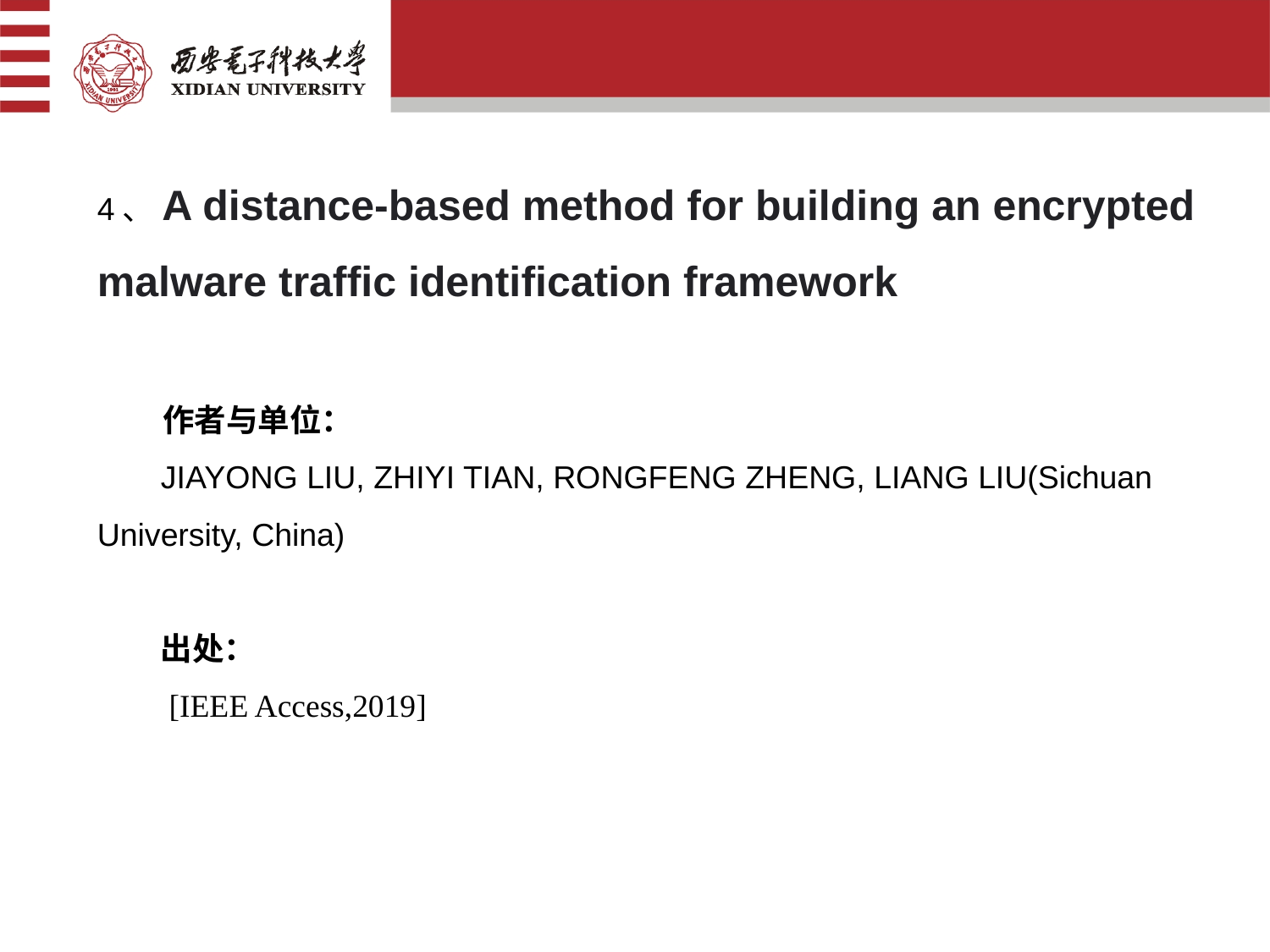

4、A distance-based method for building an encrypted malware traffic identification framework

        作者与单位：
JIAYONG LIU, ZHIYI TIAN, RONGFENG ZHENG, LIANG LIU(Sichuan University, China)

出处：
 [IEEE Access,2019]